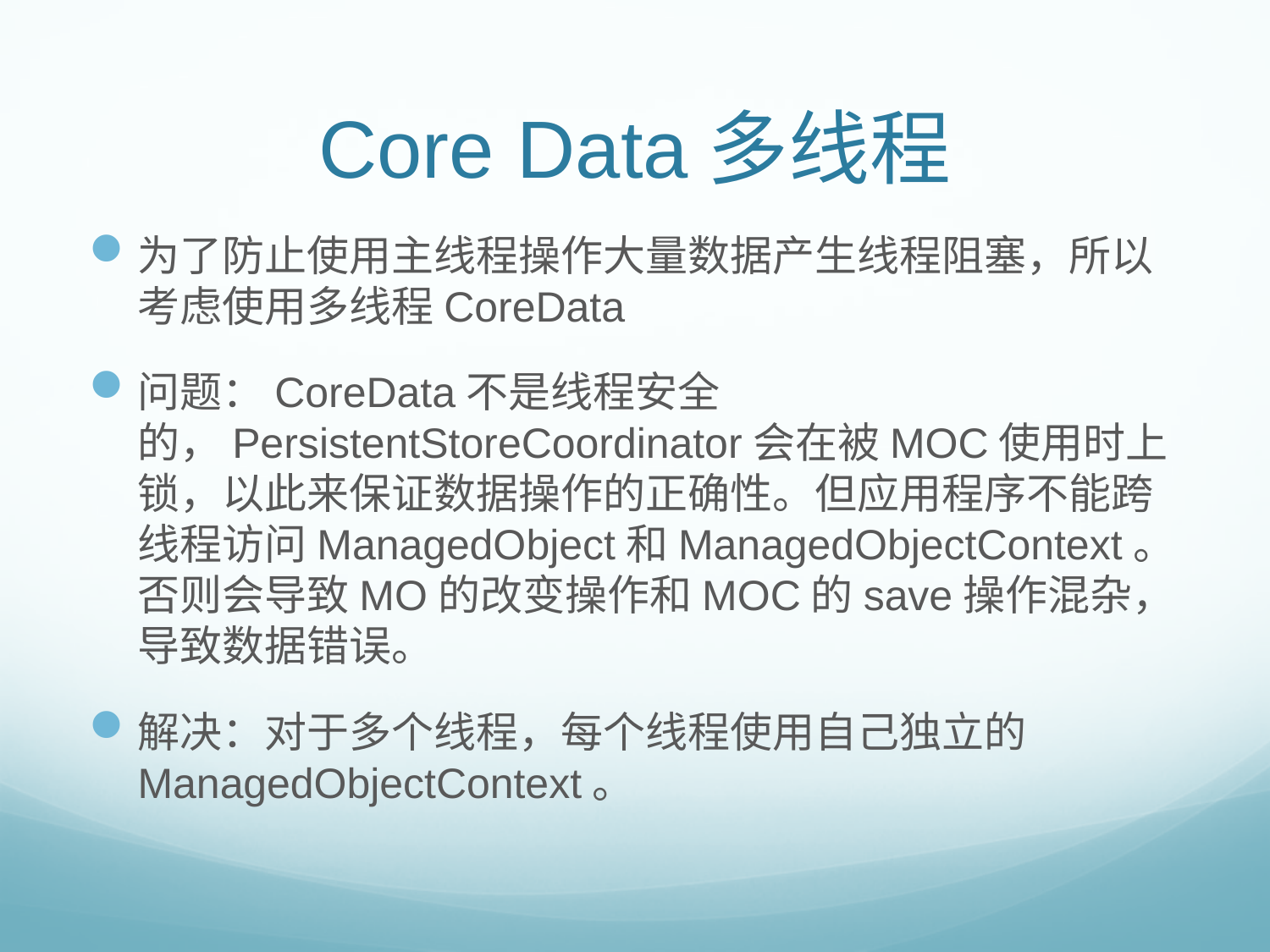

# Core Data多线程
为了防止使用主线程操作大量数据产生线程阻塞，所以考虑使用多线程CoreData
问题：CoreData不是线程安全的，PersistentStoreCoordinator会在被MOC使用时上锁，以此来保证数据操作的正确性。但应用程序不能跨线程访问ManagedObject和ManagedObjectContext。否则会导致MO的改变操作和MOC的save操作混杂，导致数据错误。
解决：对于多个线程，每个线程使用自己独立的ManagedObjectContext。